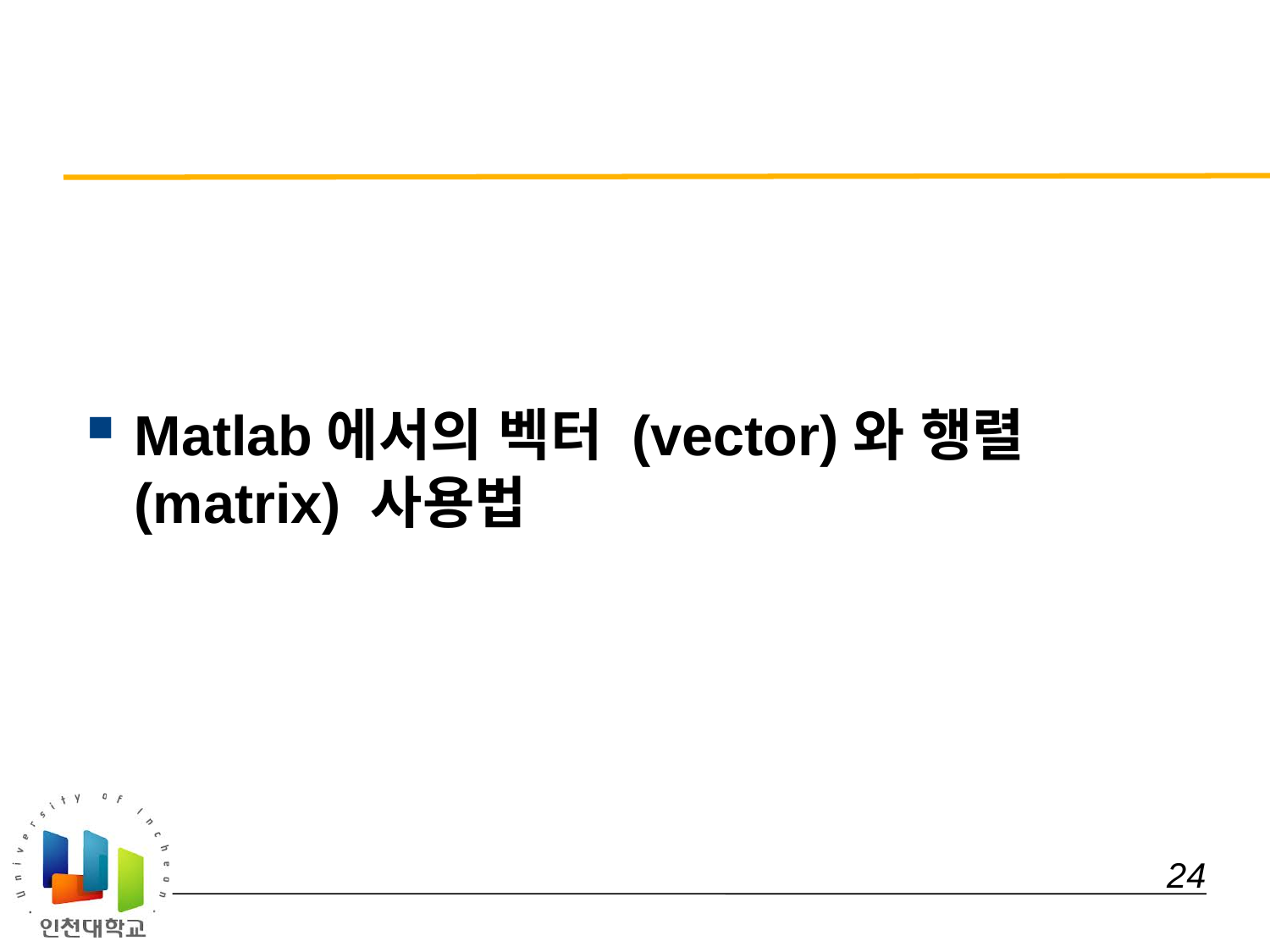

#

Matlab에서의 벡터 (vector)와 행렬 (matrix) 사용법
 24